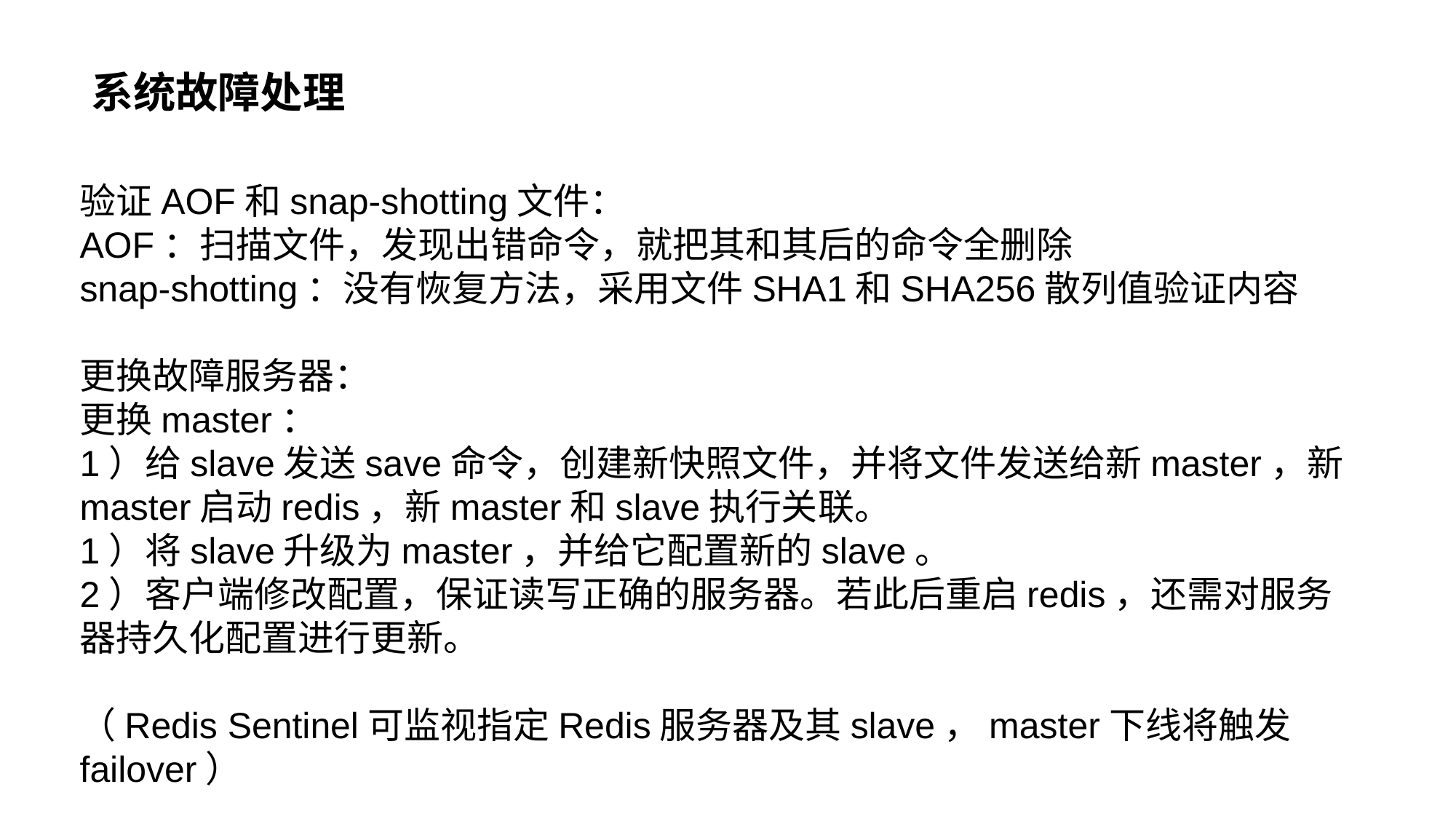

# 系统故障处理
验证AOF和snap-shotting文件：
AOF：扫描文件，发现出错命令，就把其和其后的命令全删除
snap-shotting：没有恢复方法，采用文件SHA1和SHA256散列值验证内容

更换故障服务器：
更换master：
1）给slave发送save命令，创建新快照文件，并将文件发送给新master，新master启动redis，新master和slave执行关联。
1）将slave升级为master，并给它配置新的slave。
2）客户端修改配置，保证读写正确的服务器。若此后重启redis，还需对服务器持久化配置进行更新。

（Redis Sentinel可监视指定Redis服务器及其slave，master下线将触发failover）